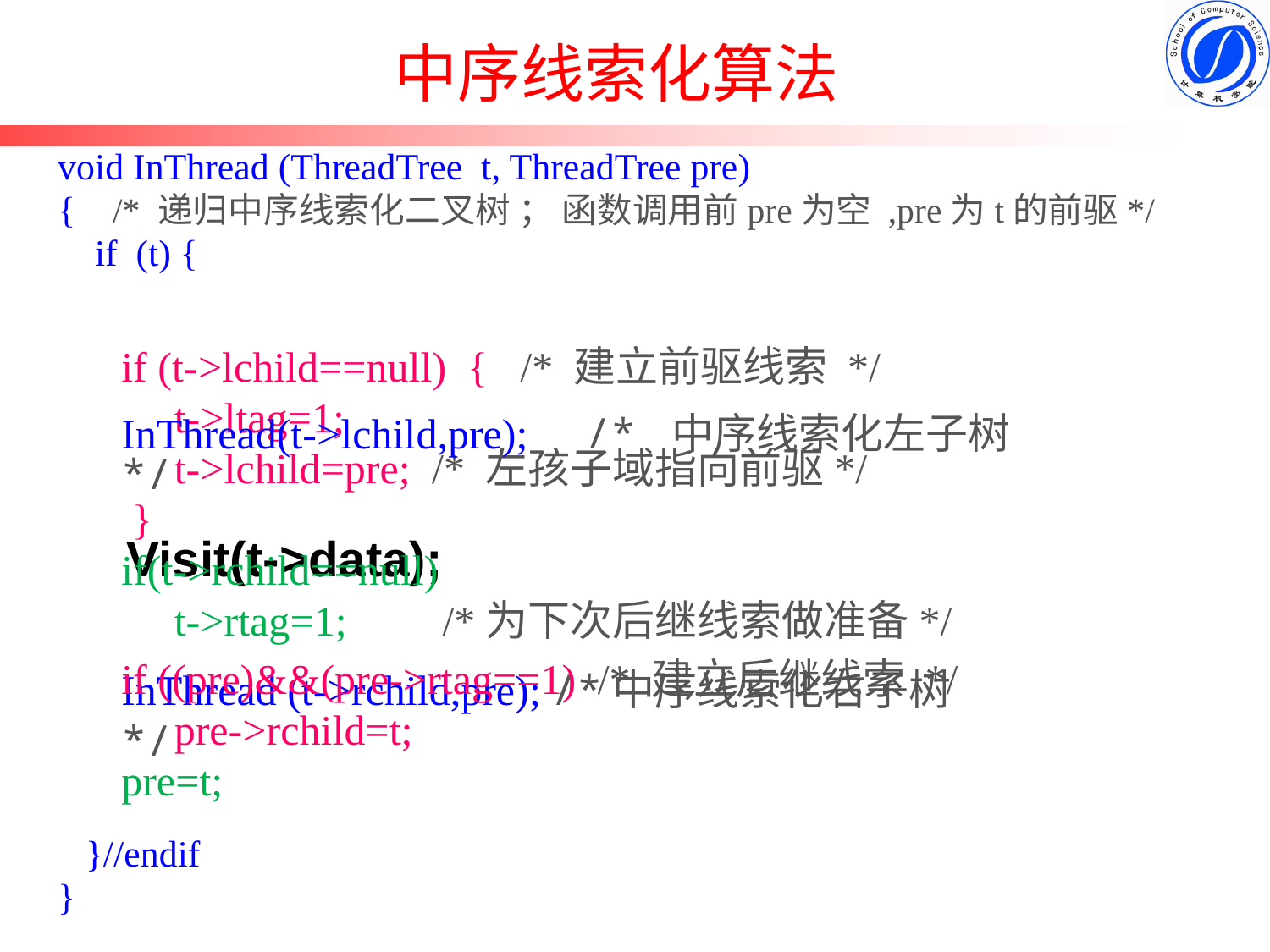

# 中序线索化算法
void InThread (ThreadTree  t, ThreadTree pre)
{    /* 递归中序线索化二叉树 ； 函数调用前pre为空 ,pre为t的前驱*/
    if  (t) {

   }//endif
}

if (t->lchild==null)  {   /* 建立前驱线索 */
     t->ltag=1;
     t->lchild=pre;  /* 左孩子域指向前驱*/
 }
InThread(t->lchild,pre);    /* 中序线索化左子树 */
Visit(t->data);
if(t->rchild==null)
     t->rtag=1;         /*为下次后继线索做准备*/
if ((pre)&&(pre->rtag==1)  /* 建立后继线索 */
     pre->rchild=t;
InThread (t->rchild,pre); /*中序线索化右子树 */
pre=t;